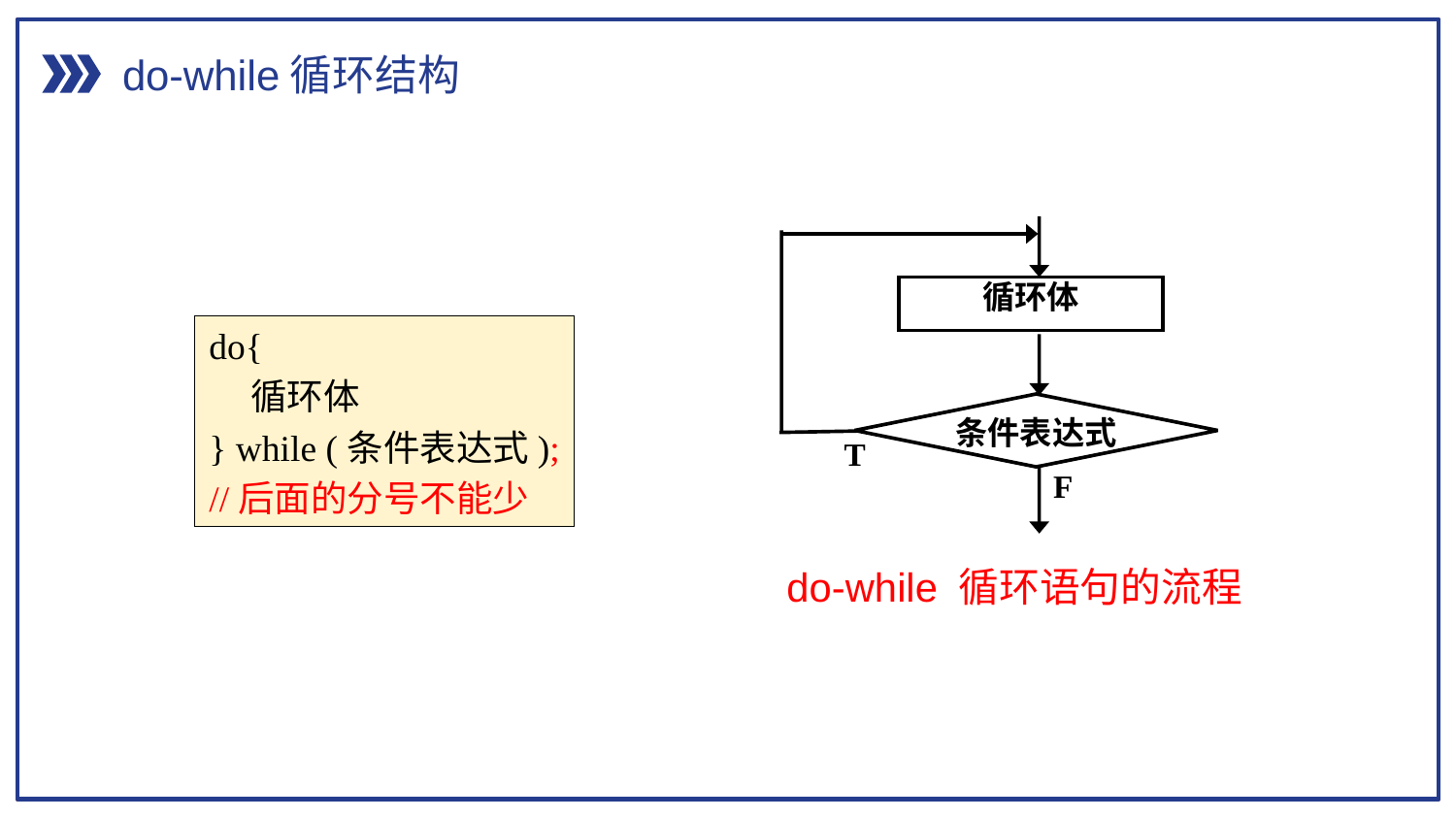

do-while循环结构

循环体

条件表达式

do-while 循环语句的流程

T
F
do{
    循环体
} while (条件表达式);
//后面的分号不能少